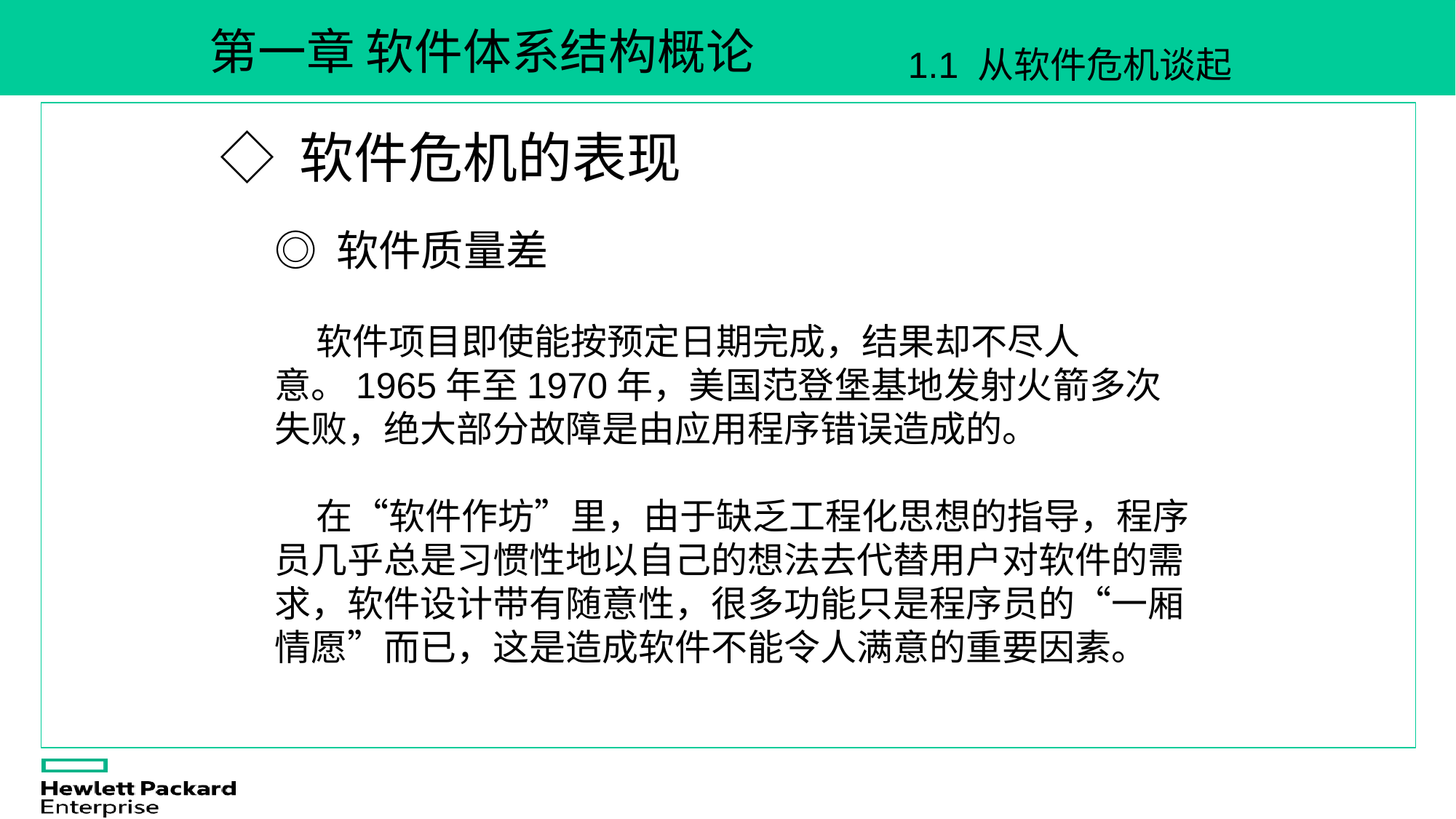

第一章 软件体系结构概论
1.1 从软件危机谈起

◇ 软件危机的表现
◎ 软件质量差

    软件项目即使能按预定日期完成，结果却不尽人意。1965年至1970年，美国范登堡基地发射火箭多次失败，绝大部分故障是由应用程序错误造成的。

    在“软件作坊”里，由于缺乏工程化思想的指导，程序员几乎总是习惯性地以自己的想法去代替用户对软件的需求，软件设计带有随意性，很多功能只是程序员的“一厢情愿”而已，这是造成软件不能令人满意的重要因素。